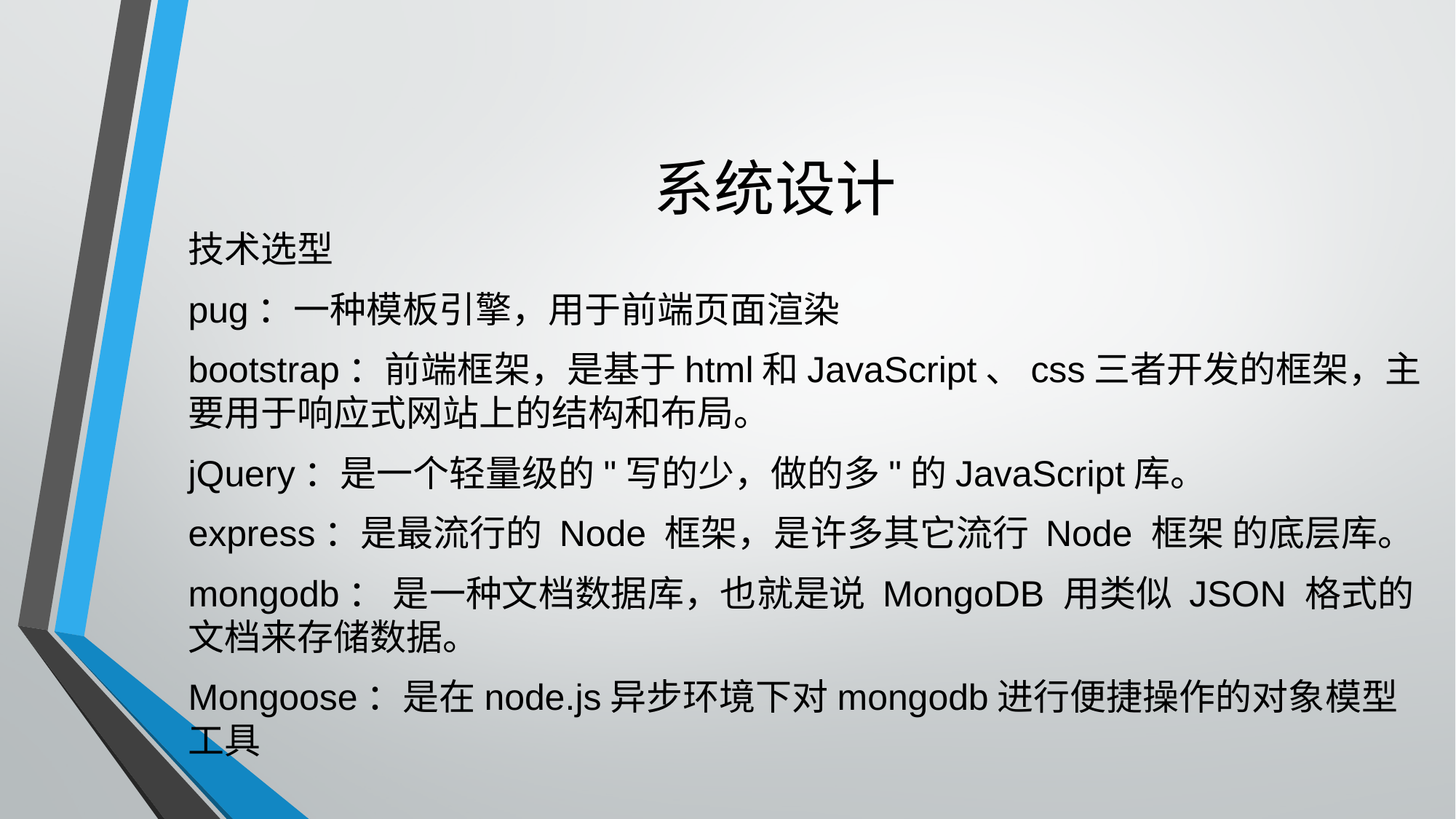

# 系统设计
技术选型
pug：一种模板引擎，用于前端页面渲染
bootstrap：前端框架，是基于html和JavaScript、css三者开发的框架，主要用于响应式网站上的结构和布局。
jQuery：是一个轻量级的"写的少，做的多"的JavaScript库。
express：是最流行的 Node 框架，是许多其它流行 Node 框架 的底层库。
mongodb： 是一种文档数据库，也就是说 MongoDB 用类似 JSON 格式的文档来存储数据。
Mongoose：是在node.js异步环境下对mongodb进行便捷操作的对象模型工具